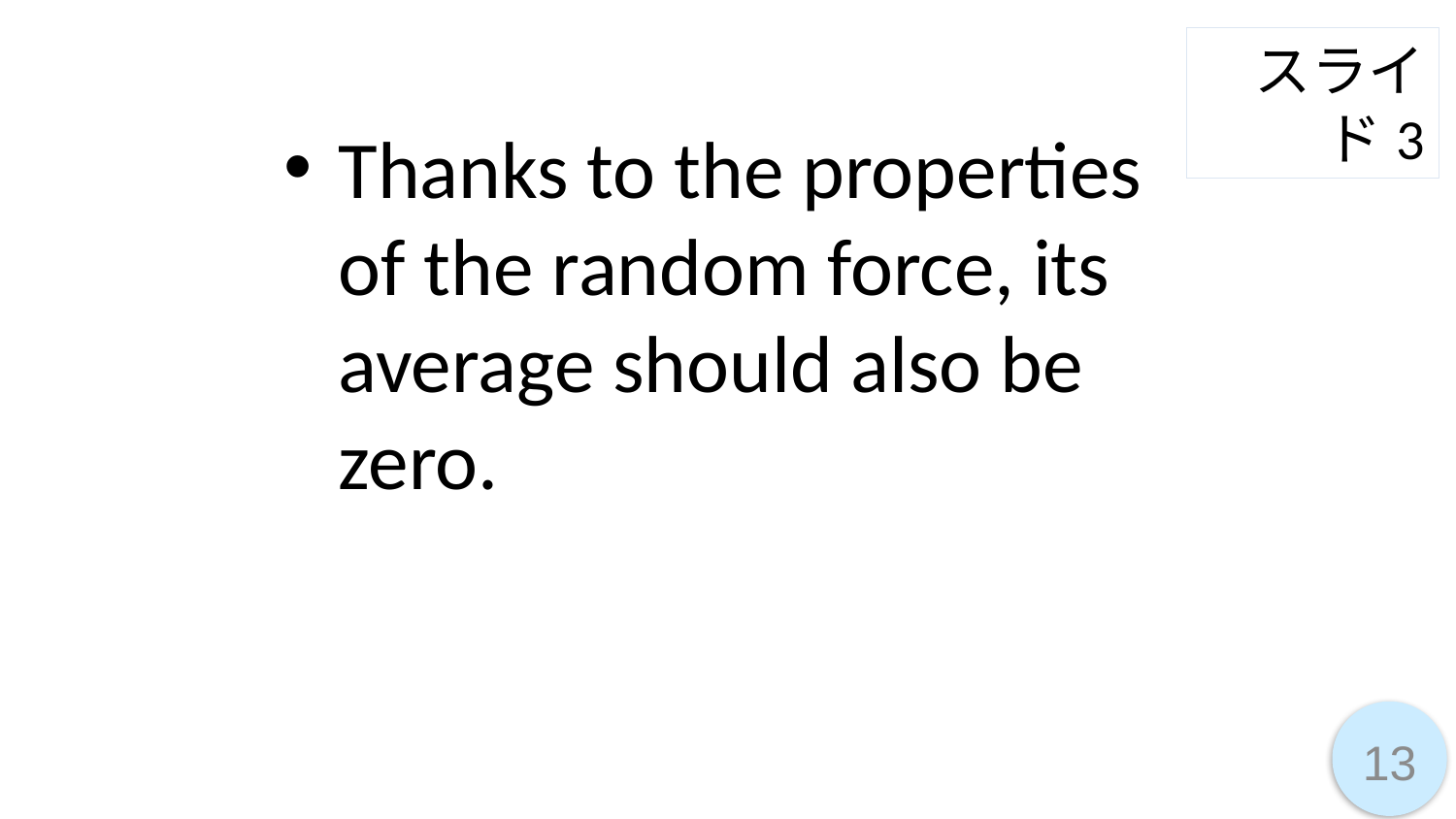

スライド3
Thanks to the properties of the random force, its average should also be zero.
13